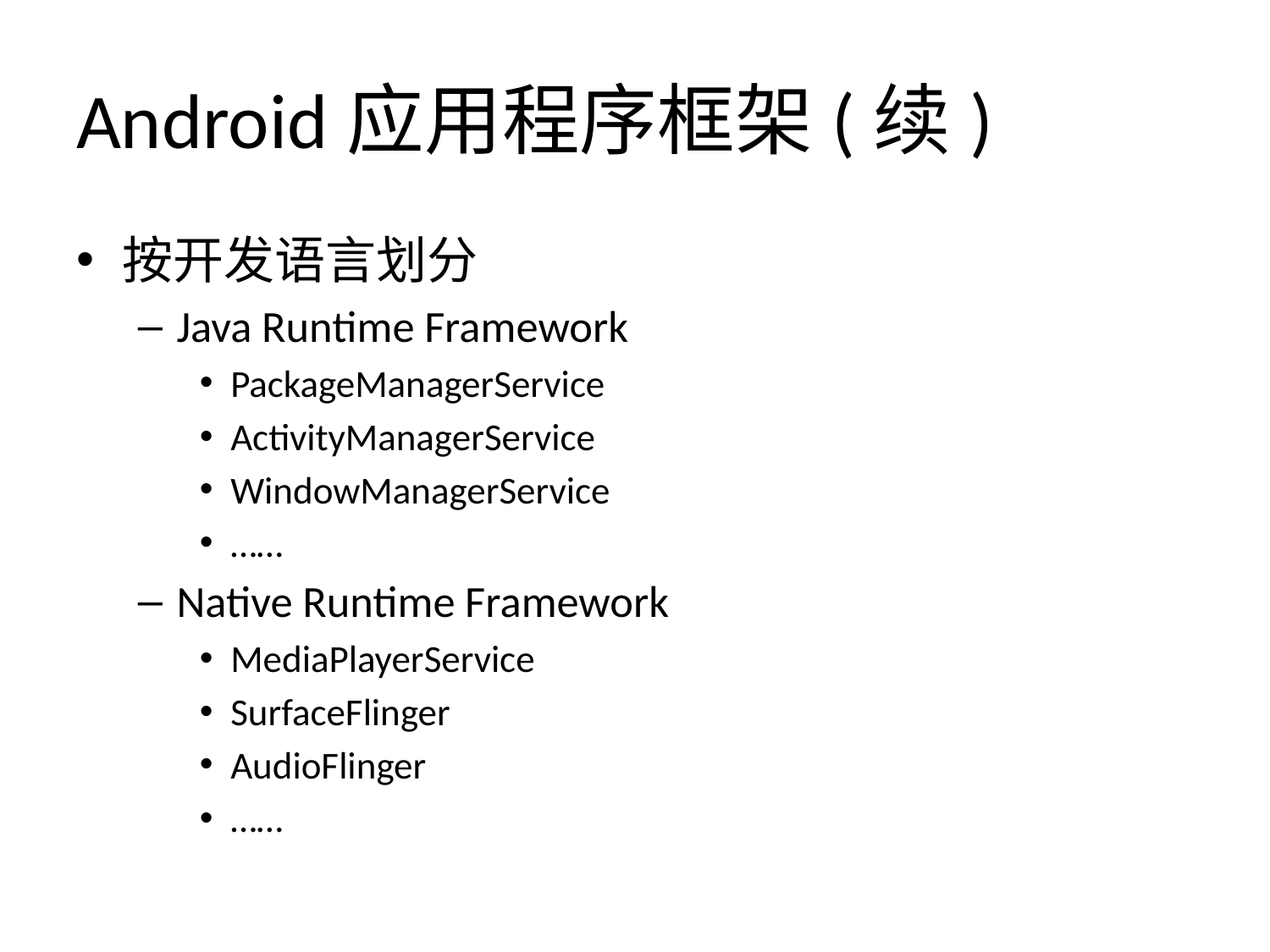

# Android应用程序框架(续)
按开发语言划分
Java Runtime Framework
PackageManagerService
ActivityManagerService
WindowManagerService
……
Native Runtime Framework
MediaPlayerService
SurfaceFlinger
AudioFlinger
……